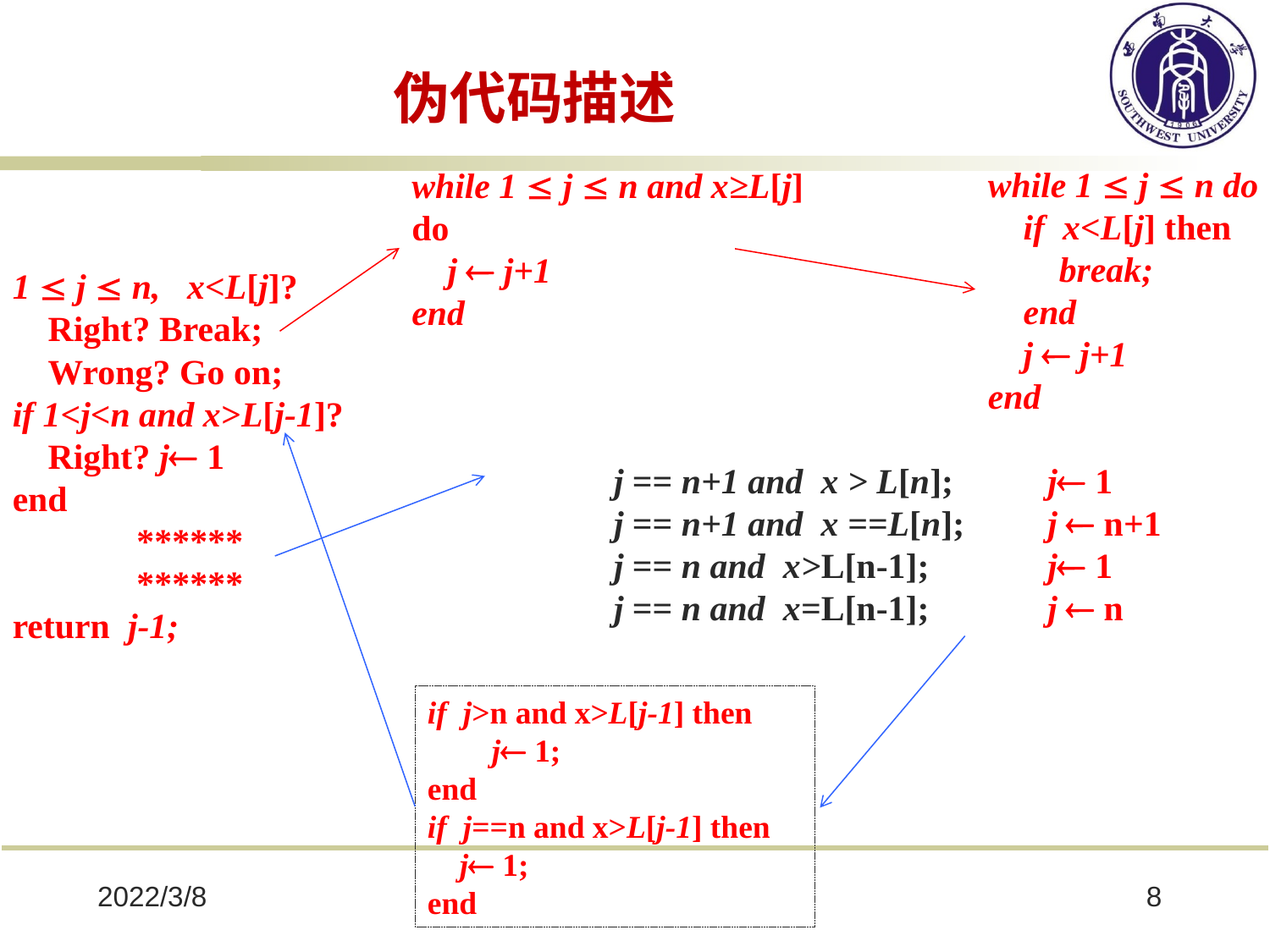

# 伪代码描述
while 1 ≤ j ≤ n do
    if  x<L[j] then
        break;
    end
    j ← j+1
end
while 1 ≤ j ≤ n and x≥L[j] do
    j ← j+1
end
1 ≤ j ≤ n,   x<L[j]?
    Right? Break;
    Wrong? Go on;
if 1<j<n and x>L[j-1]?
    Right? j← 1
end
******
******
return  j-1;
j == n+1 and  x > L[n];
j == n+1 and  x ==L[n];
j == n and  x>L[n-1];
j == n and  x=L[n-1];
j← 1
j ← n+1
j← 1
j ← n
if  j>n and x>L[j-1] then
        j← 1;
end
if  j==n and x>L[j-1] then
    j← 1;
end
2022/3/8
8